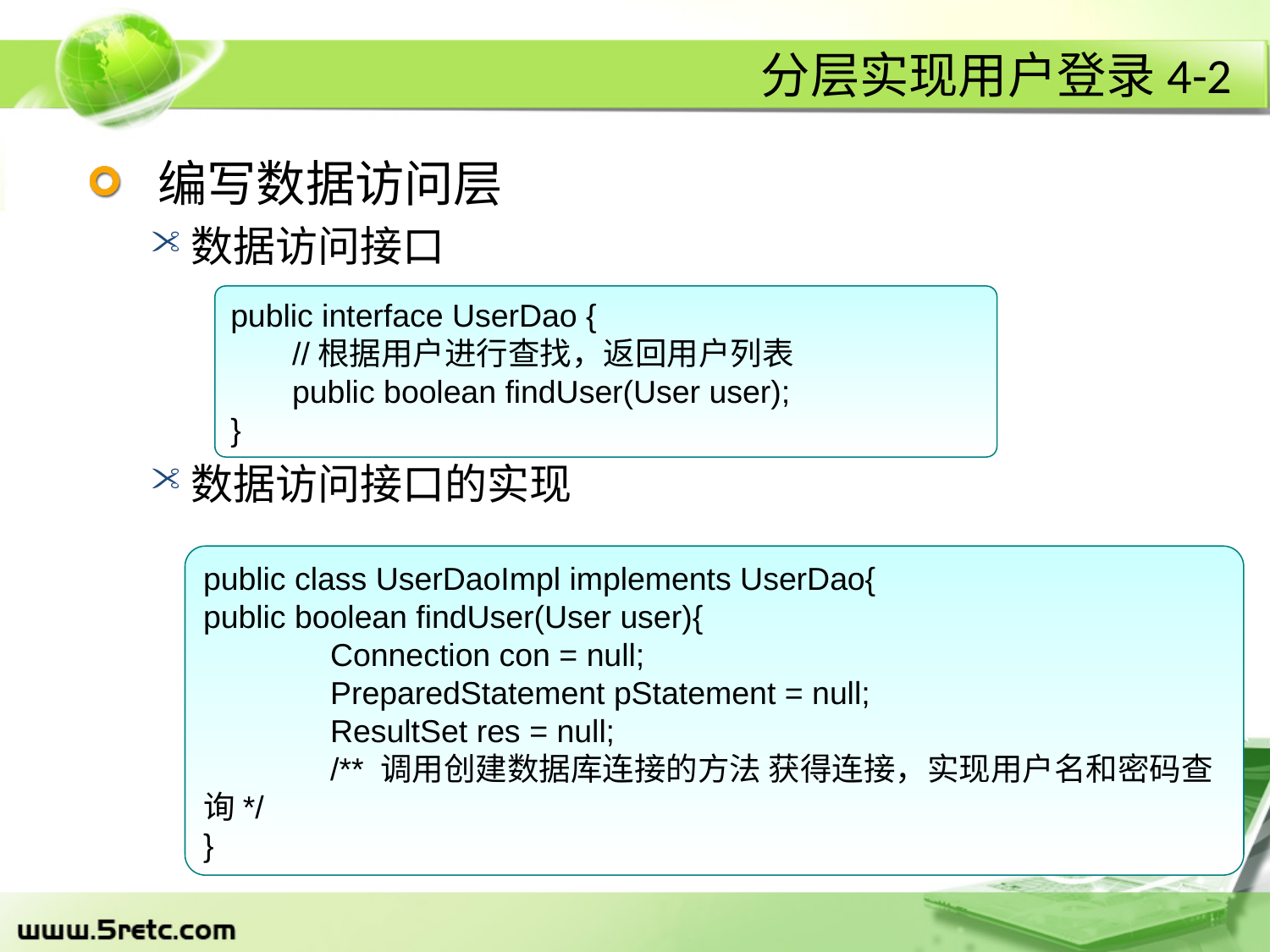

# 分层实现用户登录4-2
 编写数据访问层
数据访问接口

数据访问接口的实现
public interface UserDao {
    	//根据用户进行查找，返回用户列表
    	public boolean findUser(User user);
}
public class UserDaoImpl implements UserDao{
public boolean findUser(User user){
    	Connection con = null;
    	PreparedStatement pStatement = null;
    	ResultSet res = null;
    	/** 调用创建数据库连接的方法 获得连接，实现用户名和密码查询*/
}